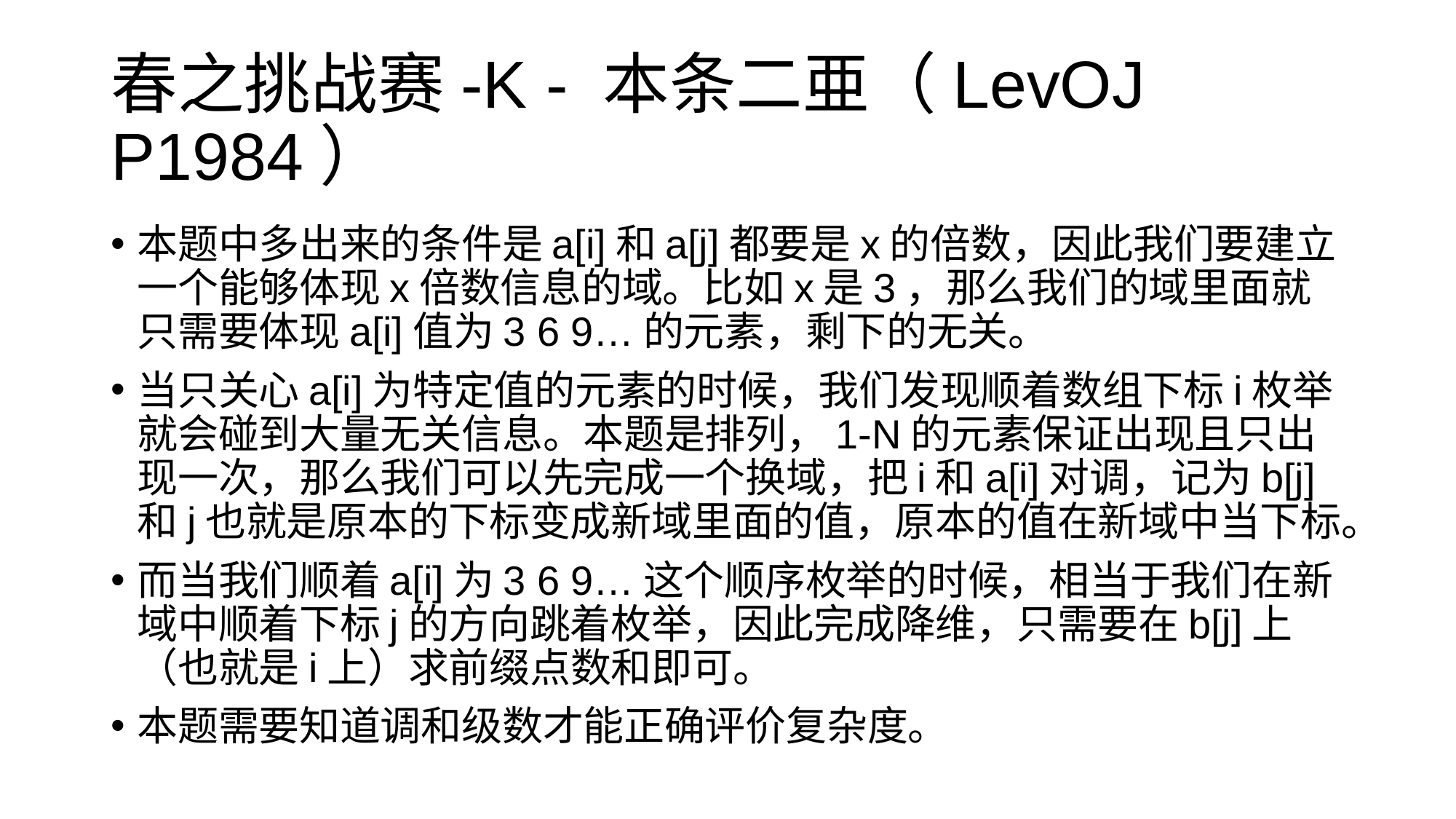

# 春之挑战赛-K - 本条二亜（LevOJ P1984）
本题中多出来的条件是a[i]和a[j]都要是x的倍数，因此我们要建立一个能够体现x倍数信息的域。比如x是3，那么我们的域里面就只需要体现a[i]值为3 6 9…的元素，剩下的无关。
当只关心a[i]为特定值的元素的时候，我们发现顺着数组下标i枚举就会碰到大量无关信息。本题是排列，1-N的元素保证出现且只出现一次，那么我们可以先完成一个换域，把i和a[i]对调，记为b[j]和j也就是原本的下标变成新域里面的值，原本的值在新域中当下标。
而当我们顺着a[i]为3 6 9…这个顺序枚举的时候，相当于我们在新域中顺着下标j的方向跳着枚举，因此完成降维，只需要在b[j]上（也就是i上）求前缀点数和即可。
本题需要知道调和级数才能正确评价复杂度。